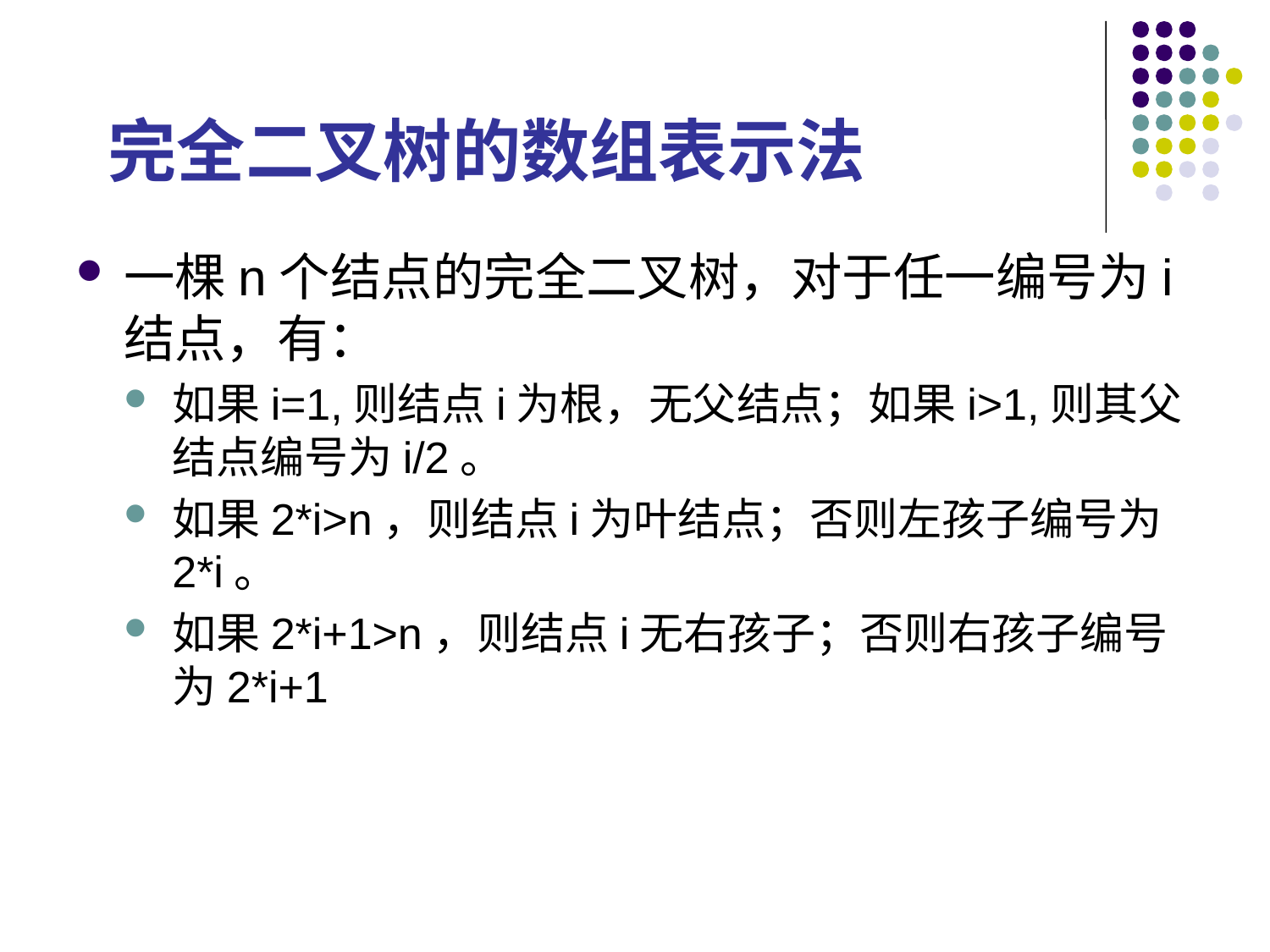

# 完全二叉树的数组表示法
一棵n个结点的完全二叉树，对于任一编号为i结点，有：
如果i=1,则结点i为根，无父结点；如果i>1,则其父结点编号为i/2。
如果2*i>n，则结点i为叶结点；否则左孩子编号为2*i。
如果2*i+1>n，则结点i无右孩子；否则右孩子编号为2*i+1